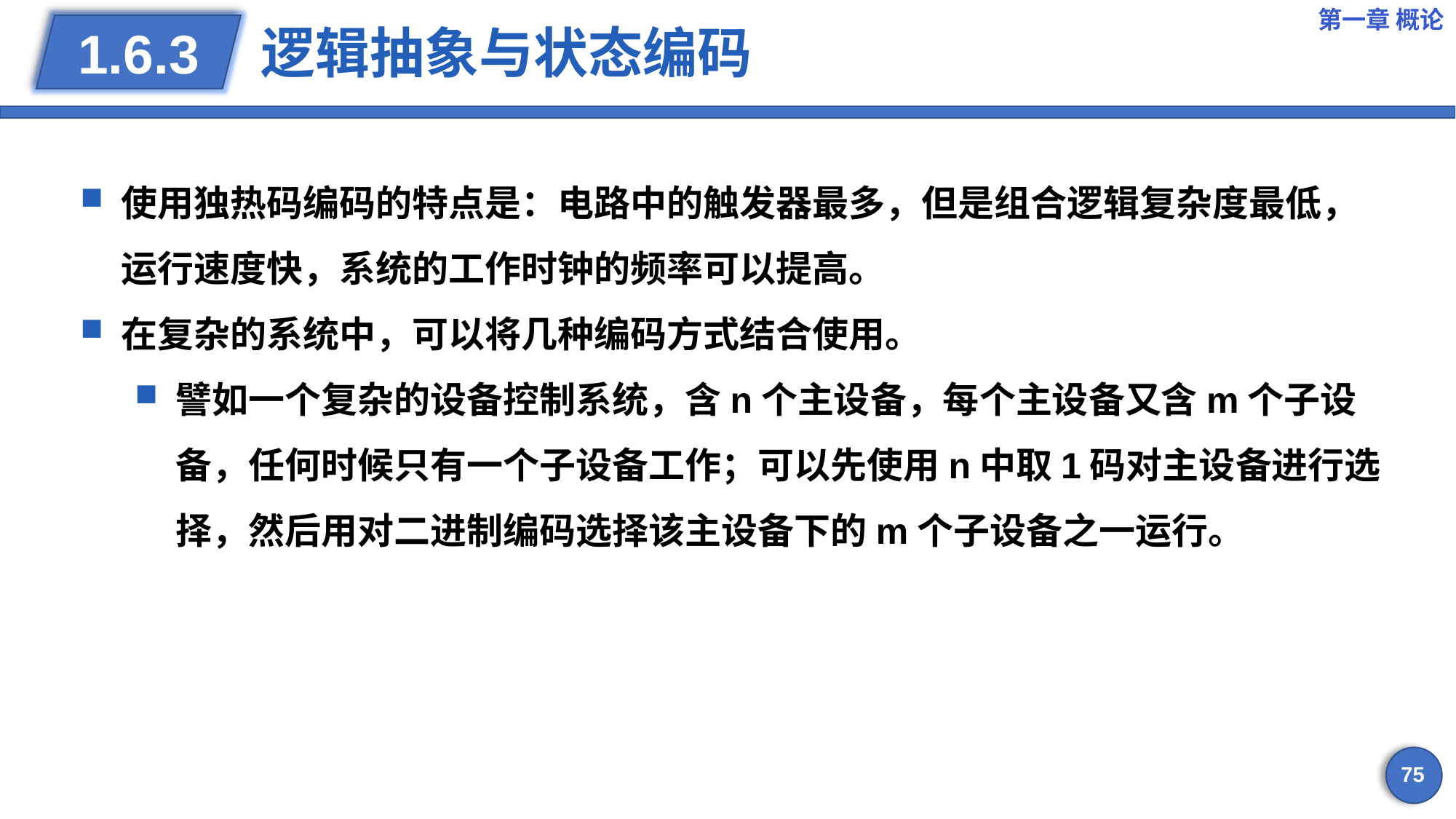

第一章 概论
# 逻辑抽象与状态编码
1.6.3
使用独热码编码的特点是：电路中的触发器最多，但是组合逻辑复杂度最低，运行速度快，系统的工作时钟的频率可以提高。
在复杂的系统中，可以将几种编码方式结合使用。
譬如一个复杂的设备控制系统，含n个主设备，每个主设备又含m个子设备，任何时候只有一个子设备工作；可以先使用n中取1码对主设备进行选择，然后用对二进制编码选择该主设备下的m个子设备之一运行。
75